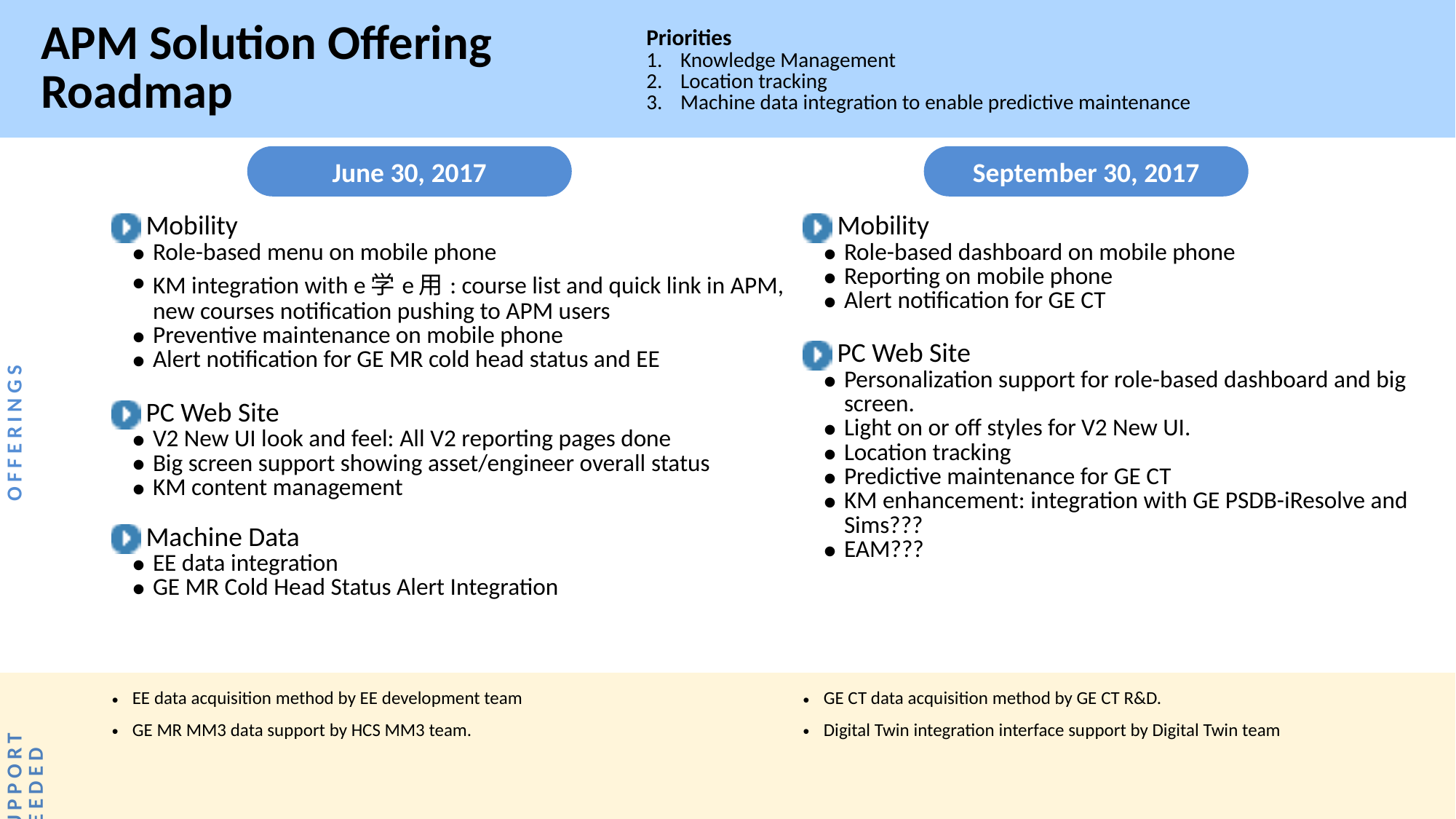

| APM Solution Offering Roadmap |  | Priorities Knowledge Management Location tracking Machine data integration to enable predictive maintenance |  |
| --- | --- | --- | --- |
|  |  |  |  |
| OFFERINGS | Mobility Role-based menu on mobile phone KM integration with e学e用: course list and quick link in APM, new courses notification pushing to APM users Preventive maintenance on mobile phone Alert notification for GE MR cold head status and EE PC Web Site V2 New UI look and feel: All V2 reporting pages done Big screen support showing asset/engineer overall status KM content management Machine Data EE data integration GE MR Cold Head Status Alert Integration |  | Mobility Role-based dashboard on mobile phone Reporting on mobile phone Alert notification for GE CT PC Web Site Personalization support for role-based dashboard and big screen. Light on or off styles for V2 New UI. Location tracking Predictive maintenance for GE CT KM enhancement: integration with GE PSDB-iResolve and Sims??? EAM??? |
| SUUPPORT NEEDED | EE data acquisition method by EE development team GE MR MM3 data support by HCS MM3 team. |  | GE CT data acquisition method by GE CT R&D. Digital Twin integration interface support by Digital Twin team |
June 30, 2017
September 30, 2017